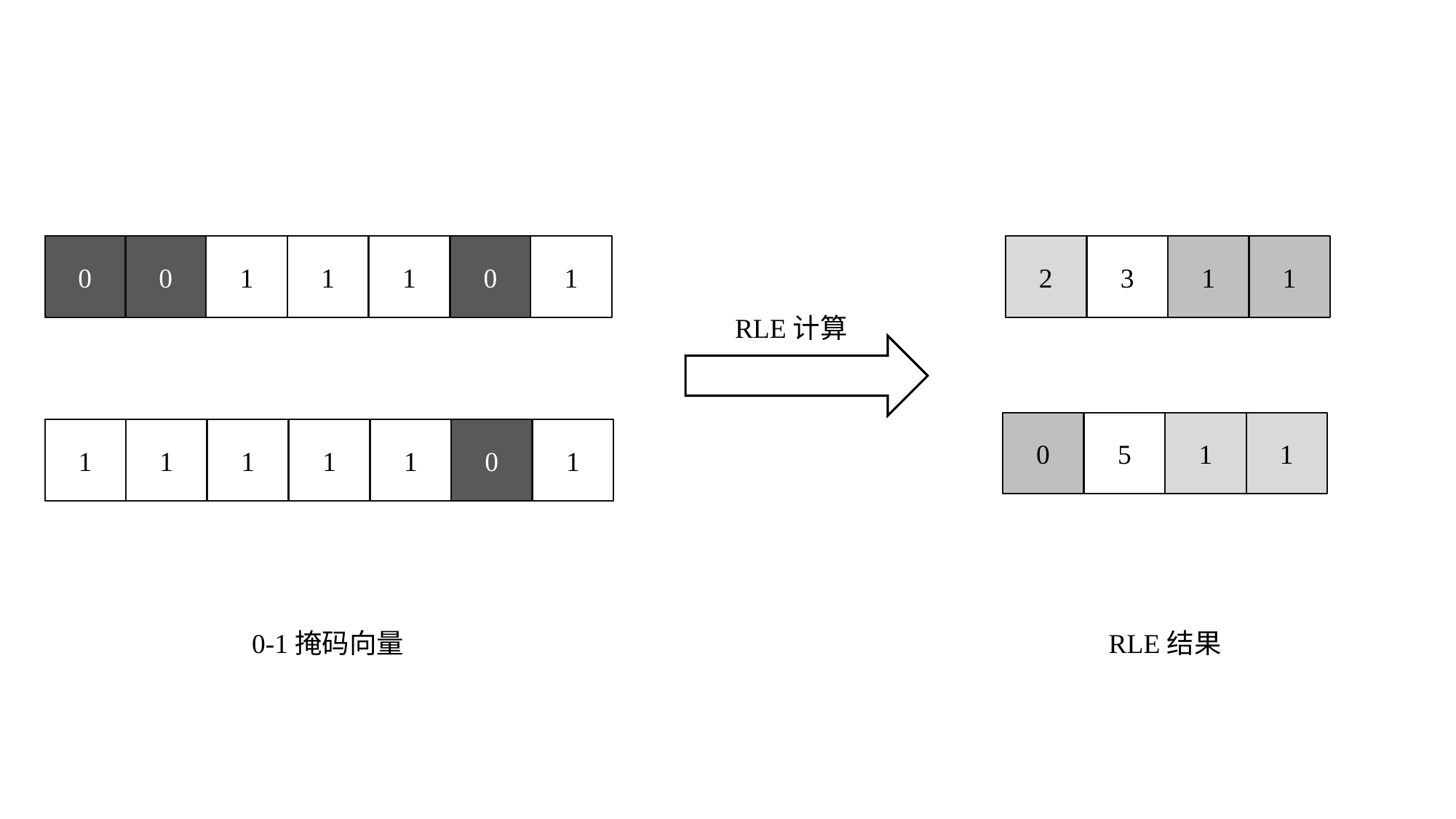

0
0
1
1
1
0
1
2
3
1
1
RLE计算

0
5
1
1
1
1
1
1
1
0
1
0-1掩码向量
RLE结果